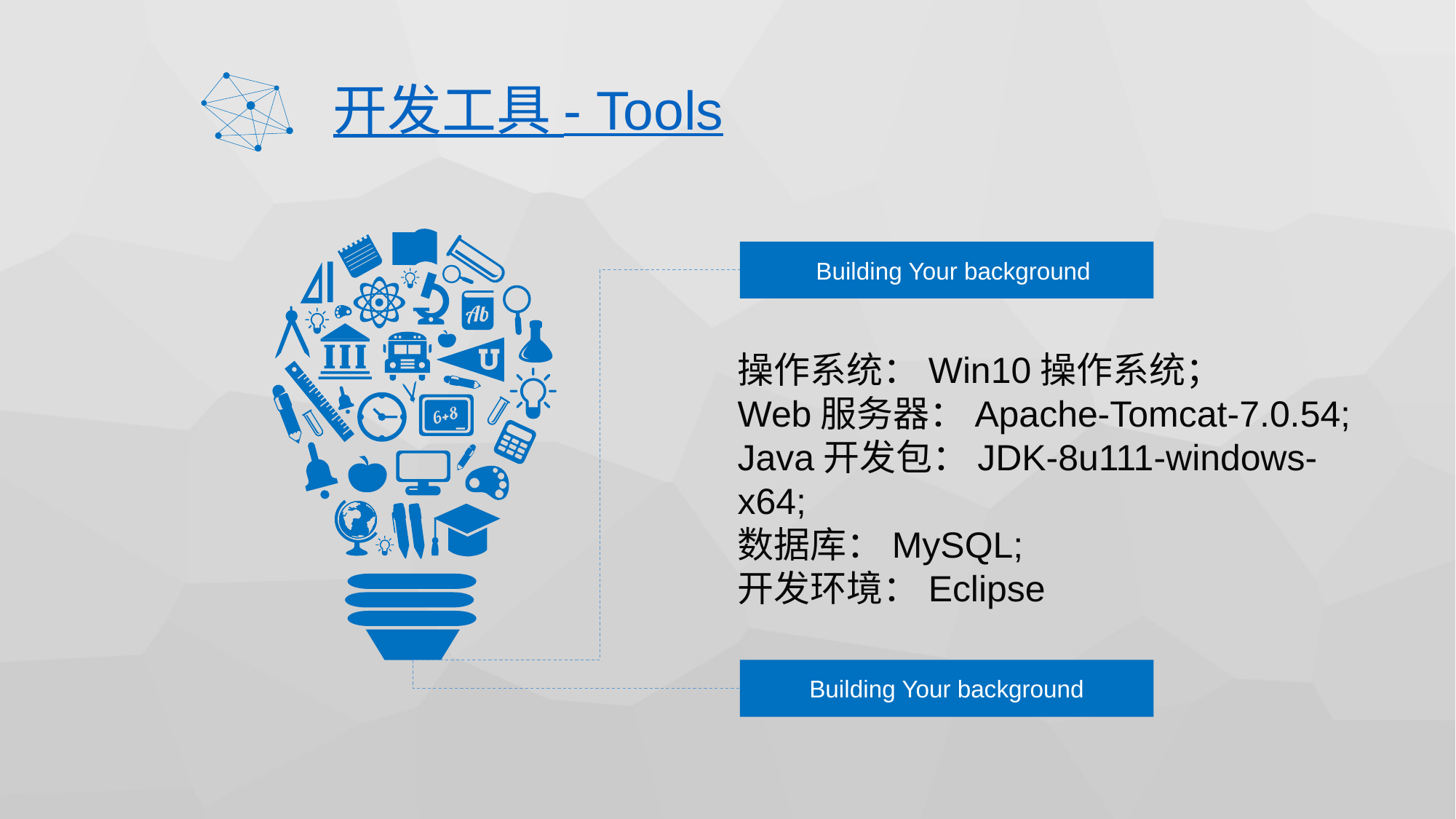

# 开发工具 - Tools

  Building Your background
操作系统：Win10操作系统；
Web服务器：Apache-Tomcat-7.0.54;
Java开发包：JDK-8u111-windows-x64;
数据库：MySQL;
开发环境：Eclipse

Building Your background